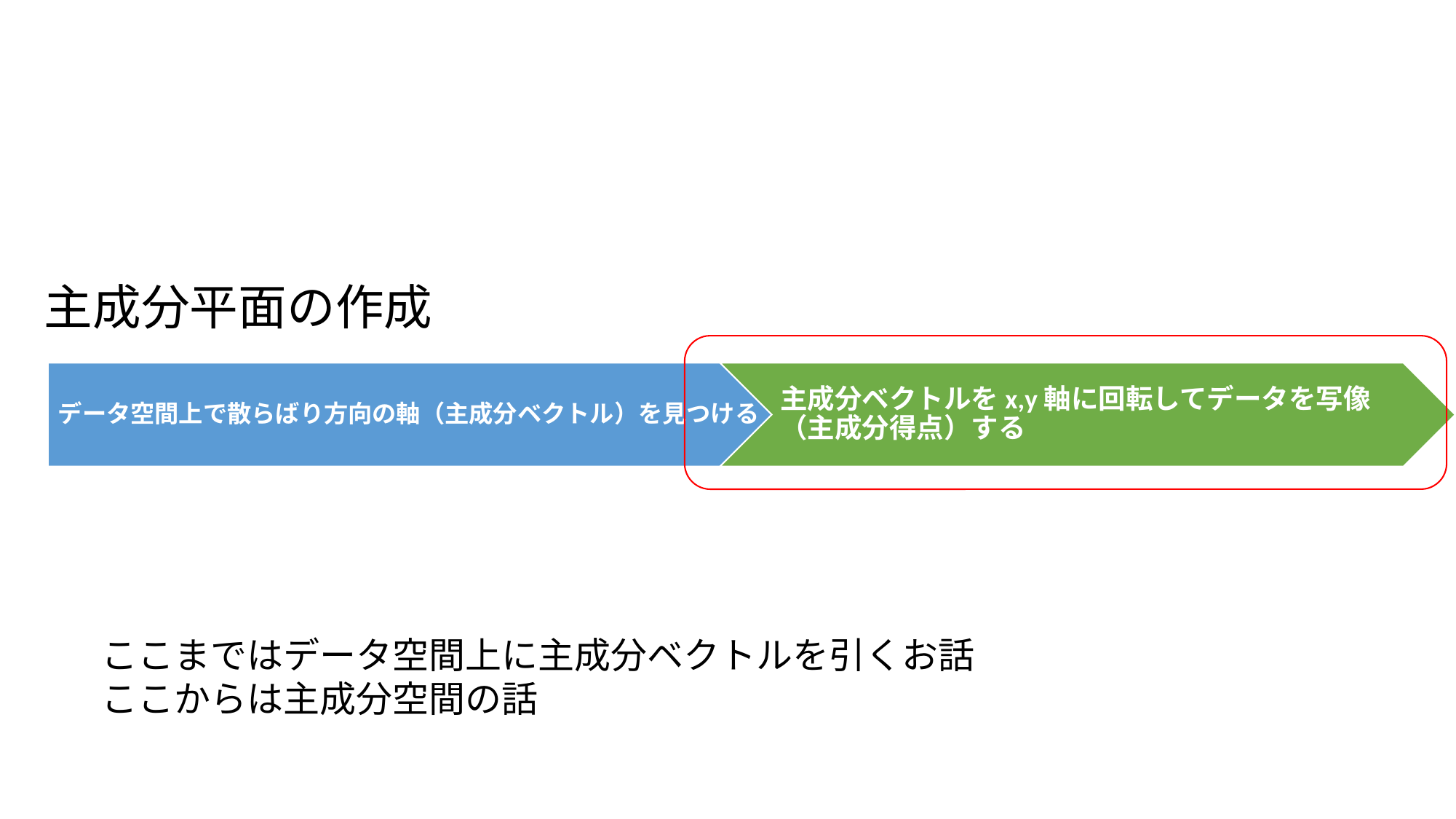

主成分平面の作成

データ空間上で散らばり方向の軸（主成分ベクトル）を見つける
主成分ベクトルをx,y軸に回転してデータを写像（主成分得点）する
ここまではデータ空間上に主成分ベクトルを引くお話
ここからは主成分空間の話